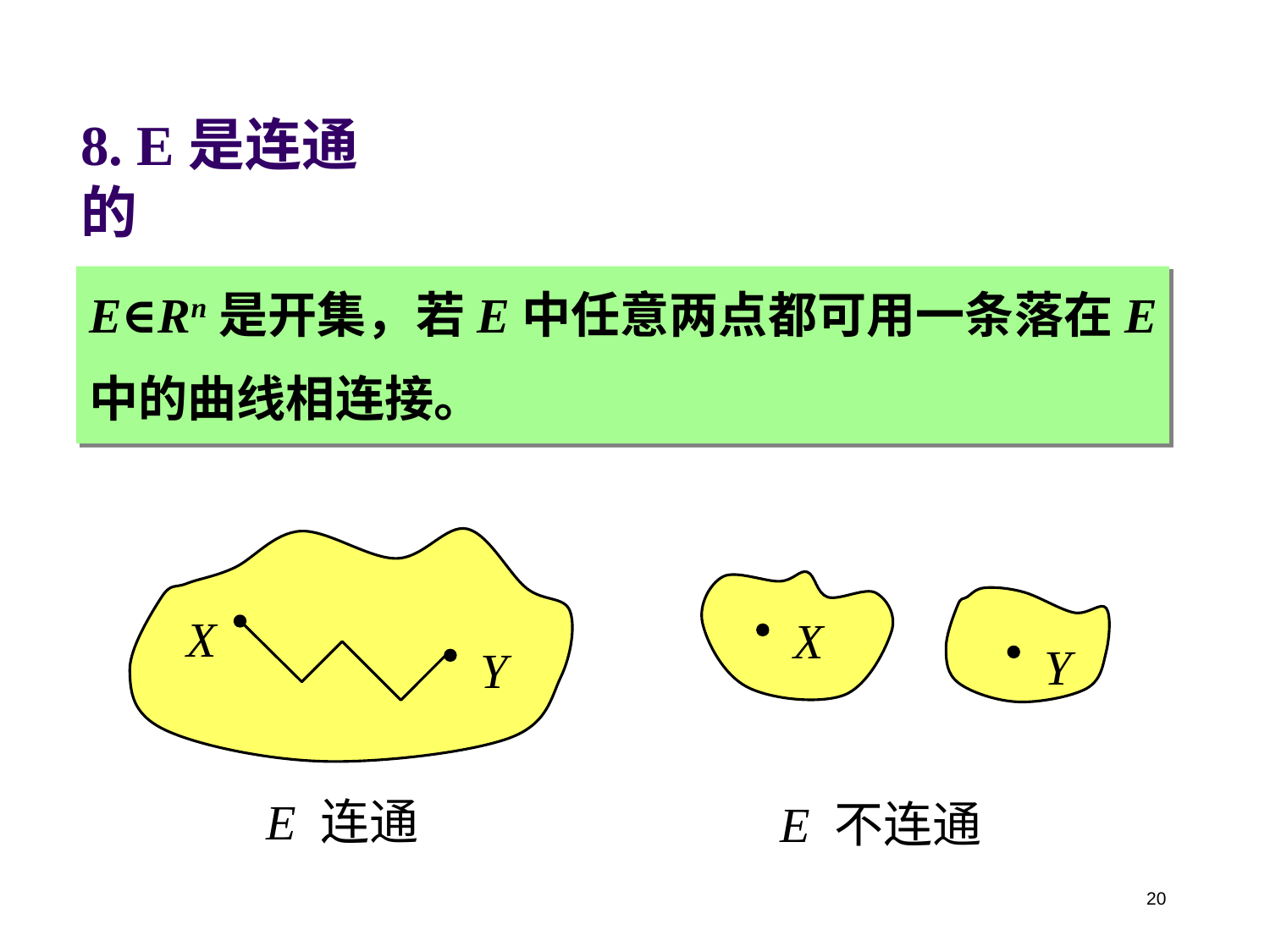

8. E是连通的
E∈Rn是开集，若E中任意两点都可用一条落在E
中的曲线相连接。

X

Y

E 不连通
X

Y

E 连通
20